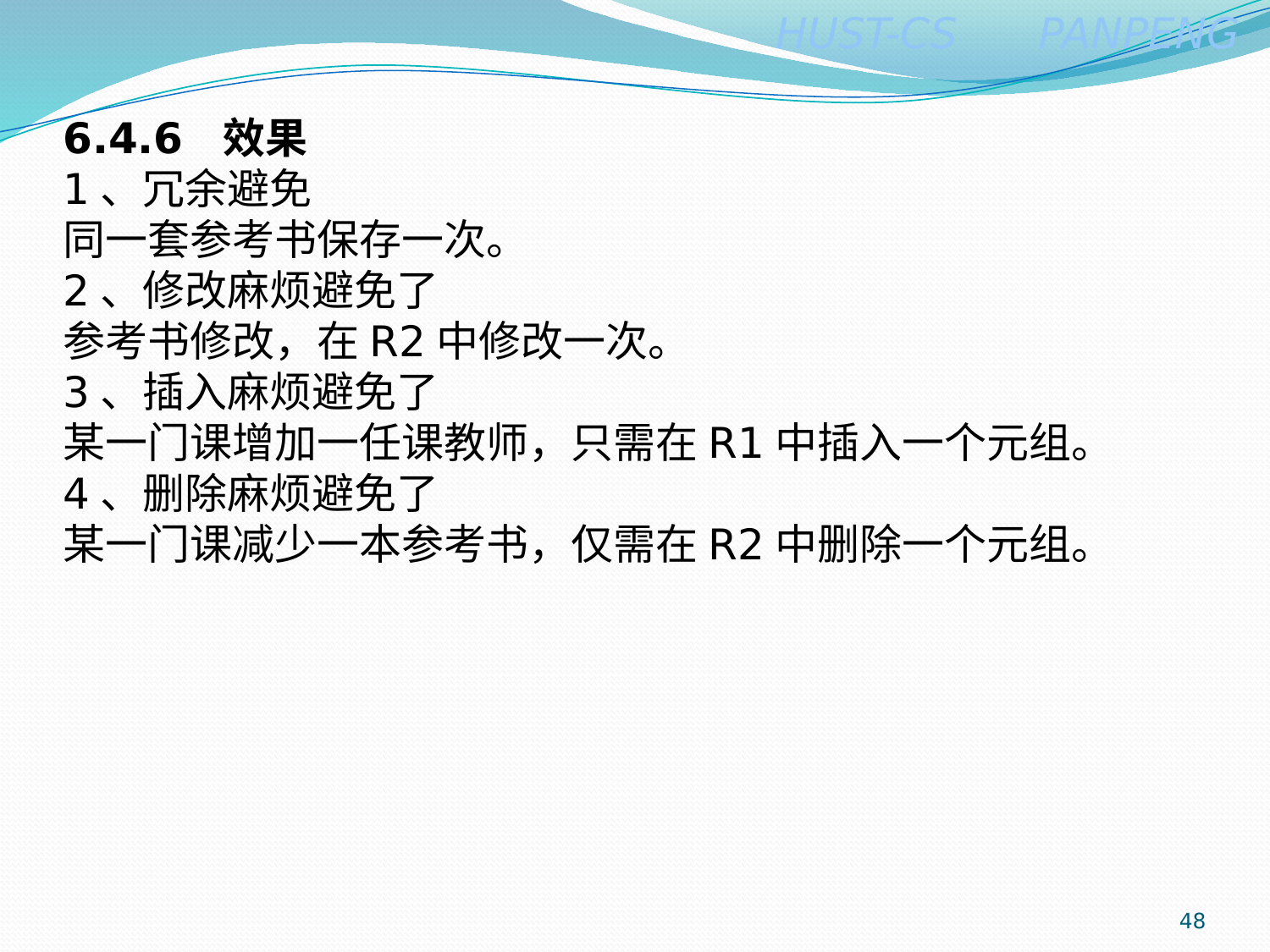

6.4.6  效果
1、冗余避免
同一套参考书保存一次。
2、修改麻烦避免了
参考书修改，在R2中修改一次。
3、插入麻烦避免了
某一门课增加一任课教师，只需在R1中插入一个元组。
4、删除麻烦避免了
某一门课减少一本参考书，仅需在R2中删除一个元组。

48